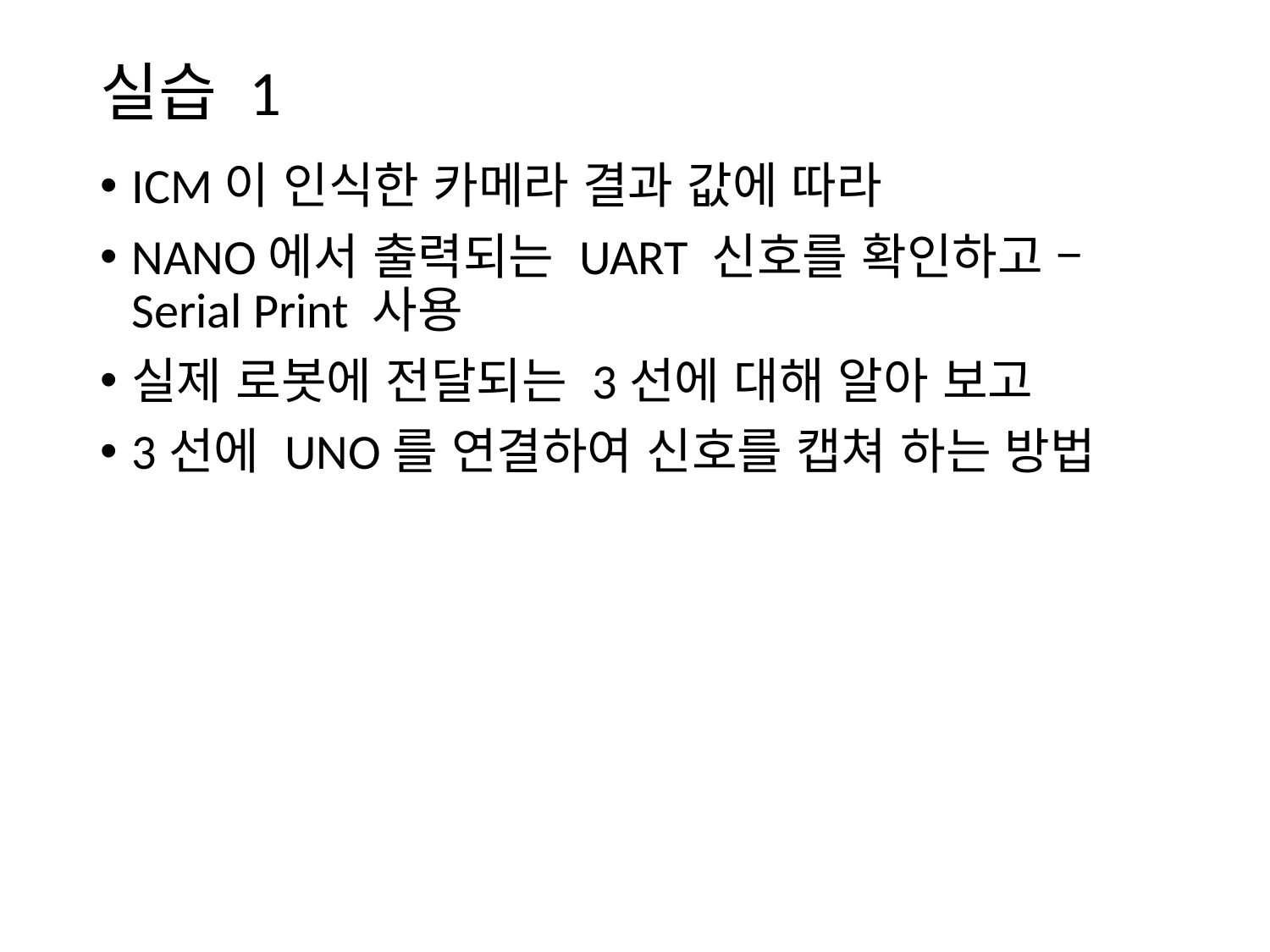

# 실습 1
ICM이 인식한 카메라 결과 값에 따라
NANO에서 출력되는 UART 신호를 확인하고 –Serial Print 사용
실제 로봇에 전달되는 3선에 대해 알아 보고
3선에 UNO를 연결하여 신호를 캡쳐 하는 방법